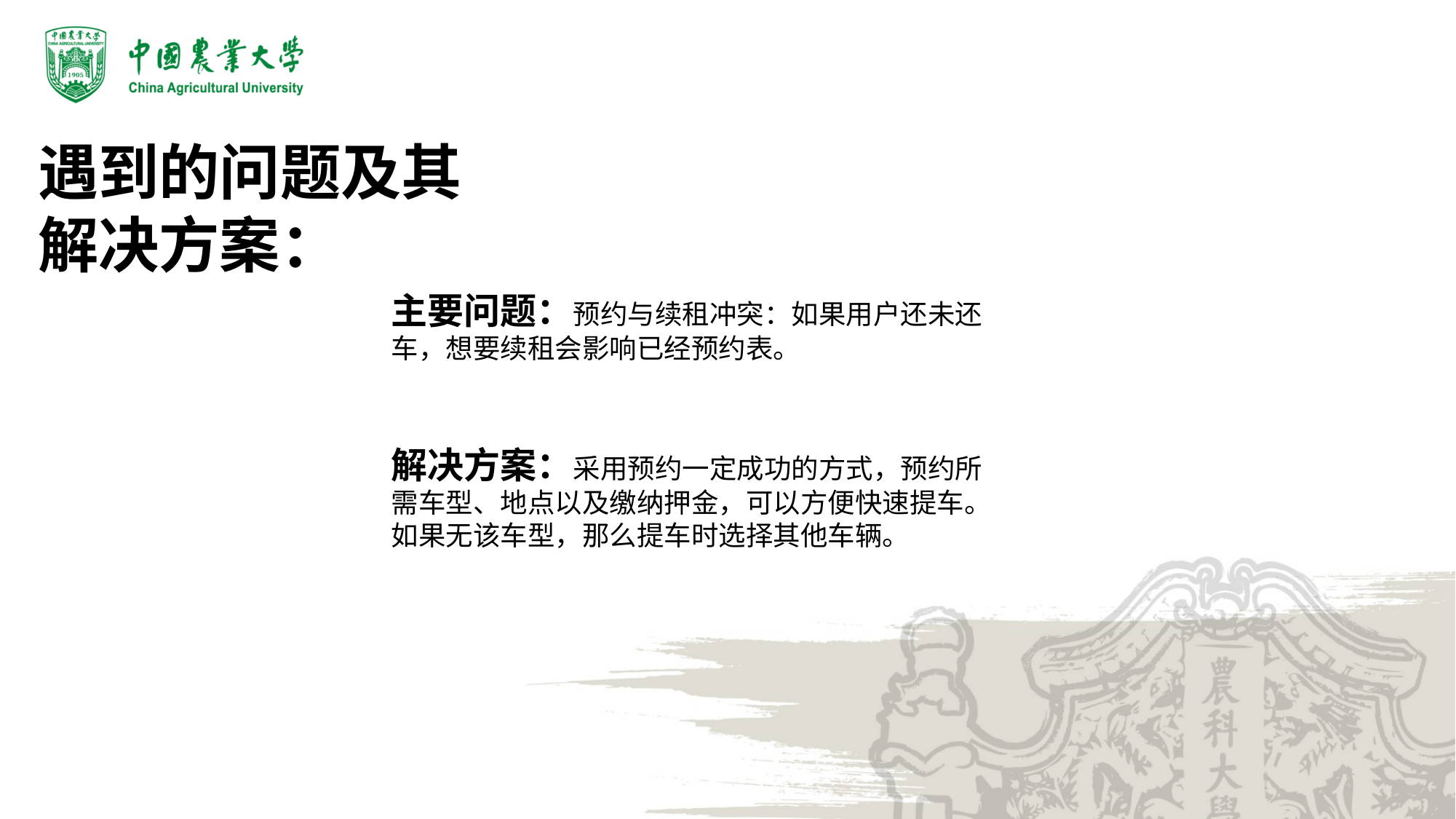

遇到的问题及其解决方案：

主要问题：预约与续租冲突：如果用户还未还车，想要续租会影响已经预约表。
解决方案：采用预约一定成功的方式，预约所需车型、地点以及缴纳押金，可以方便快速提车。如果无该车型，那么提车时选择其他车辆。